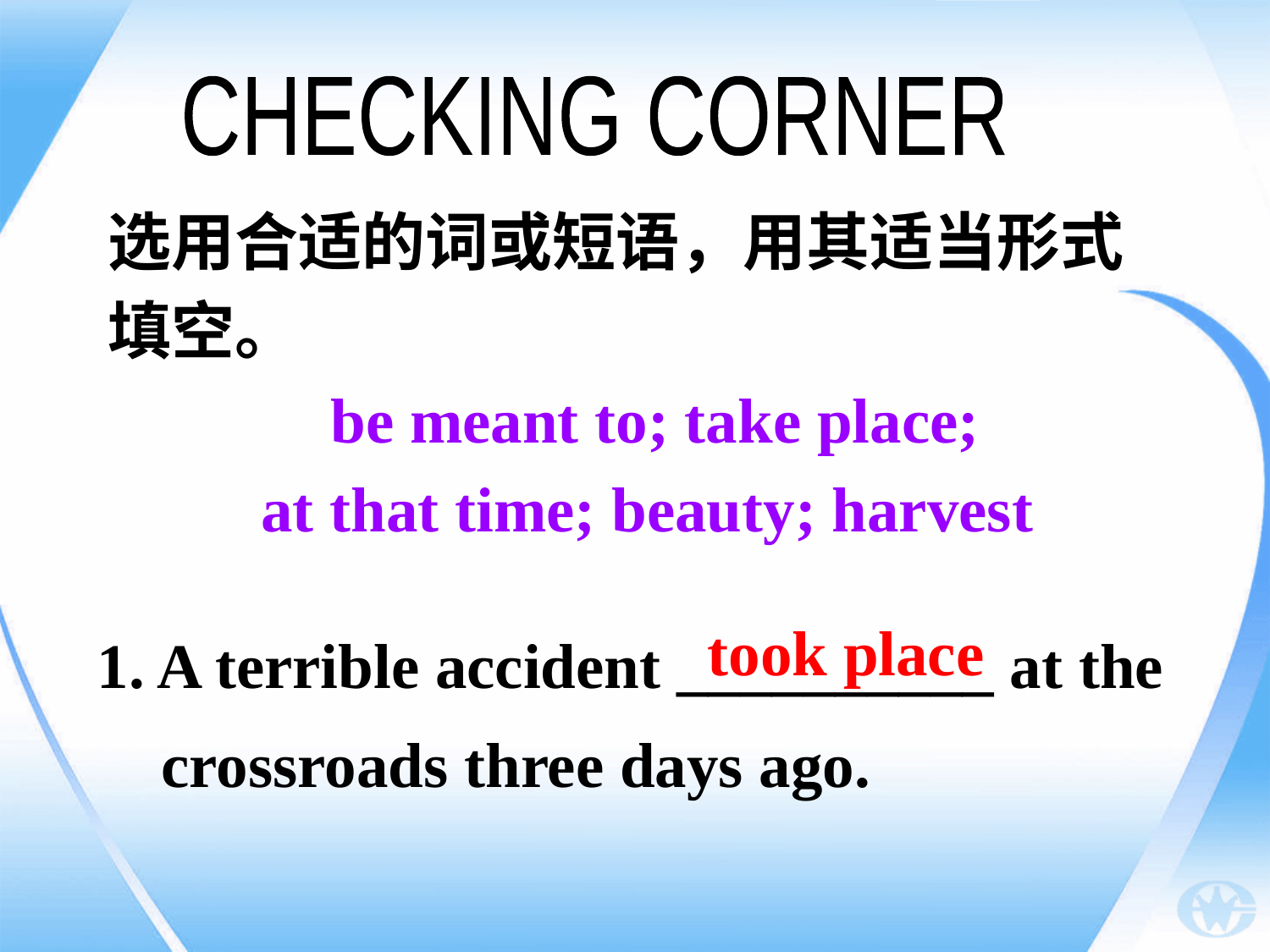

CHECKING CORNER
选用合适的词或短语，用其适当形式
填空。
be meant to; take place;
at that time; beauty; harvest
1. A terrible accident __________ at the crossroads three days ago.
took place